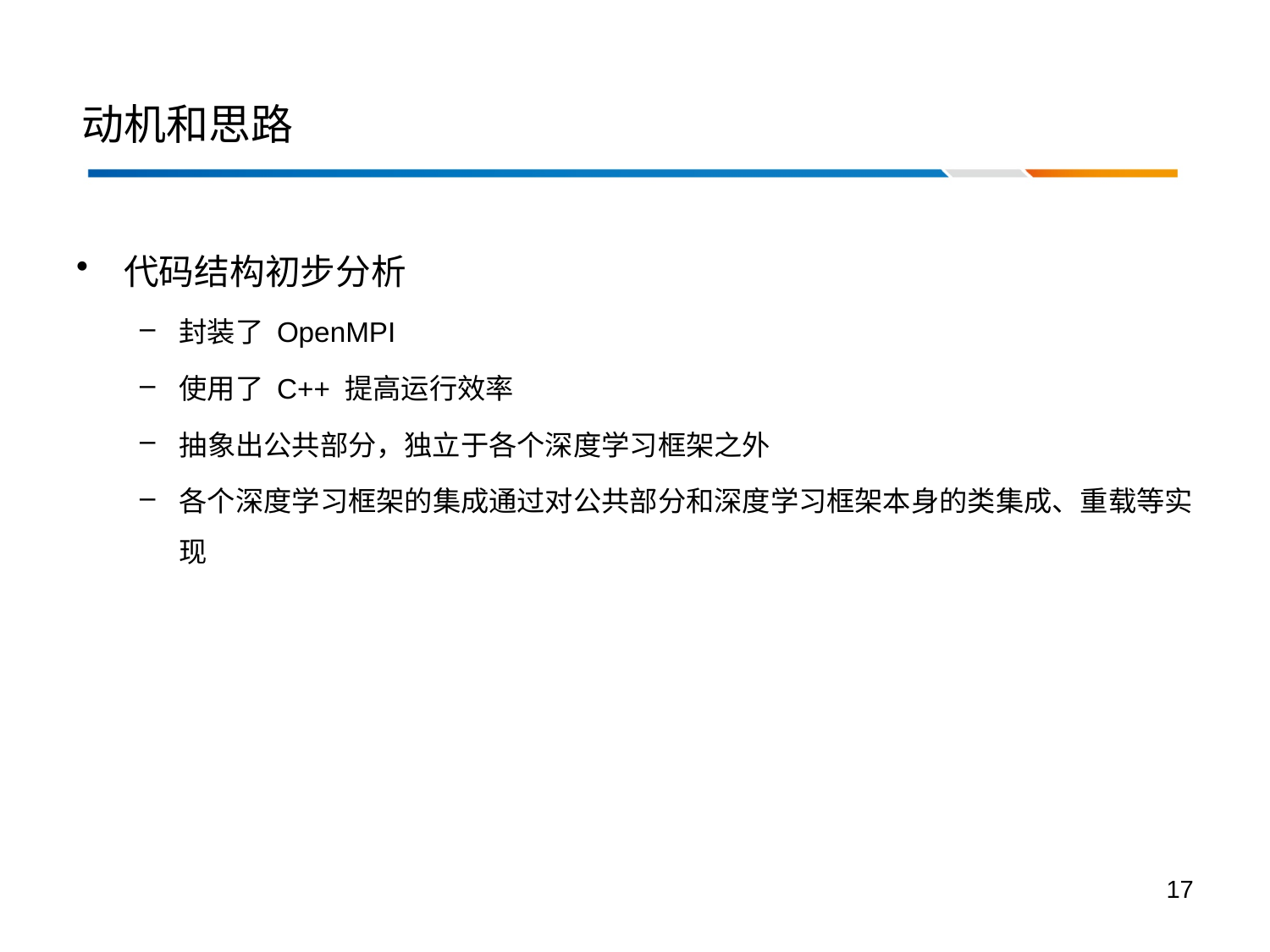

# 动机和思路
代码结构初步分析
封装了 OpenMPI
使用了 C++ 提高运行效率
抽象出公共部分，独立于各个深度学习框架之外
各个深度学习框架的集成通过对公共部分和深度学习框架本身的类集成、重载等实现
17